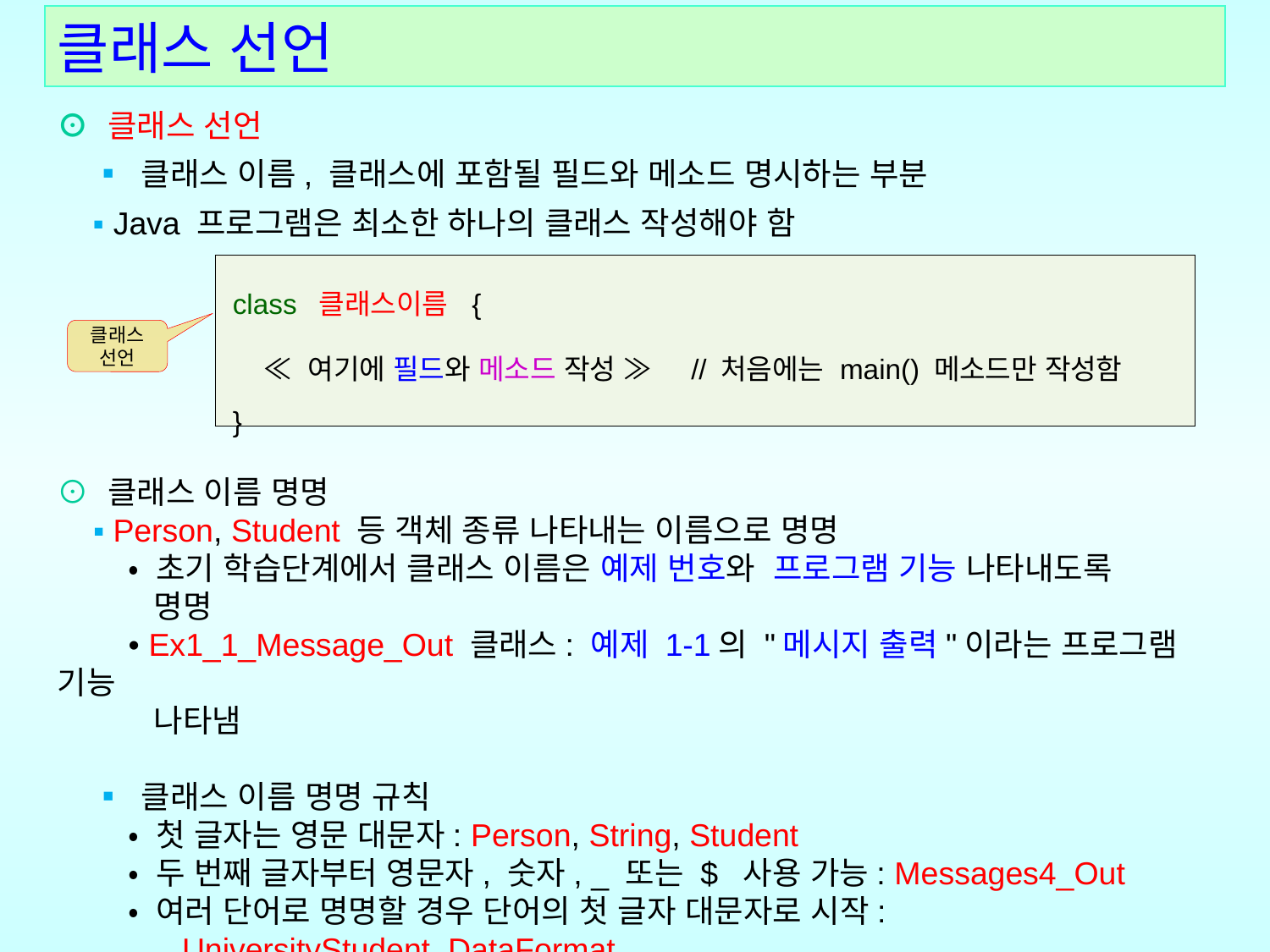

클래스 선언
⊙ 클래스 선언
    ▪ 클래스 이름, 클래스에 포함될 필드와 메소드 명시하는 부분
    ▪ Java 프로그램은 최소한 하나의 클래스 작성해야 함

| class 클래스이름 { ≪ 여기에 필드와 메소드 작성 ≫ // 처음에는 main() 메소드만 작성함 } |
| --- |

클래스 선언
⊙ 클래스 이름 명명
    ▪ Person, Student 등 객체 종류 나타내는 이름으로 명명
        • 초기 학습단계에서 클래스 이름은 예제 번호와  프로그램 기능 나타내도록
          명명
        • Ex1_1_Message_Out 클래스: 예제 1-1의 "메시지 출력"이라는 프로그램 기능
          나타냄

    ▪ 클래스 이름 명명 규칙
        • 첫 글자는 영문 대문자: Person, String, Student
        • 두 번째 글자부터 영문자, 숫자, _ 또는 $  사용 가능: Messages4_Out
        • 여러 단어로 명명할 경우 단어의 첫 글자 대문자로 시작:
              UniversityStudent, DataFormat